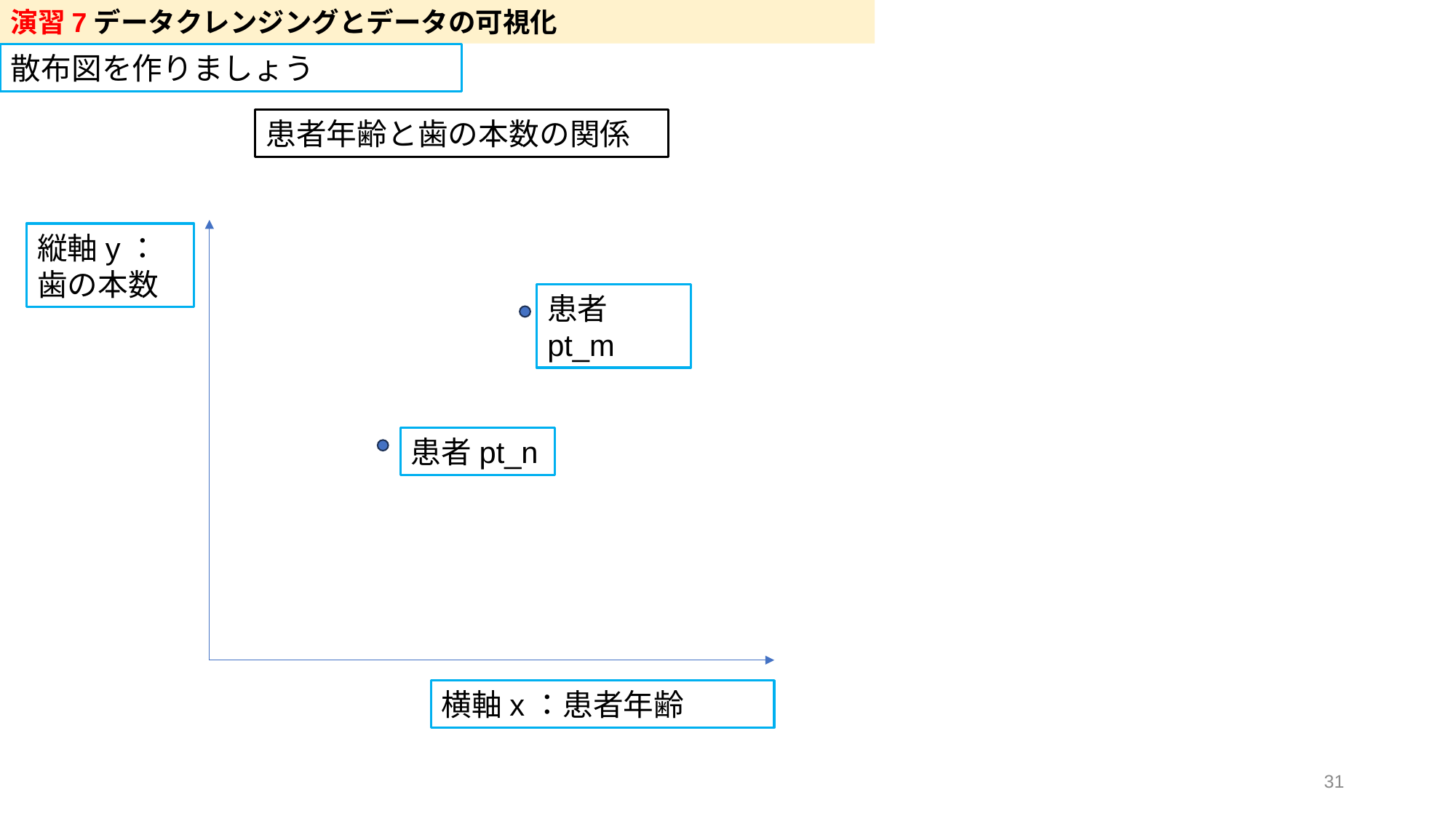

演習7データクレンジングとデータの可視化
散布図を作りましょう
患者年齢と歯の本数の関係
縦軸y：
歯の本数
患者pt_m

患者pt_n

横軸x：患者年齢
31